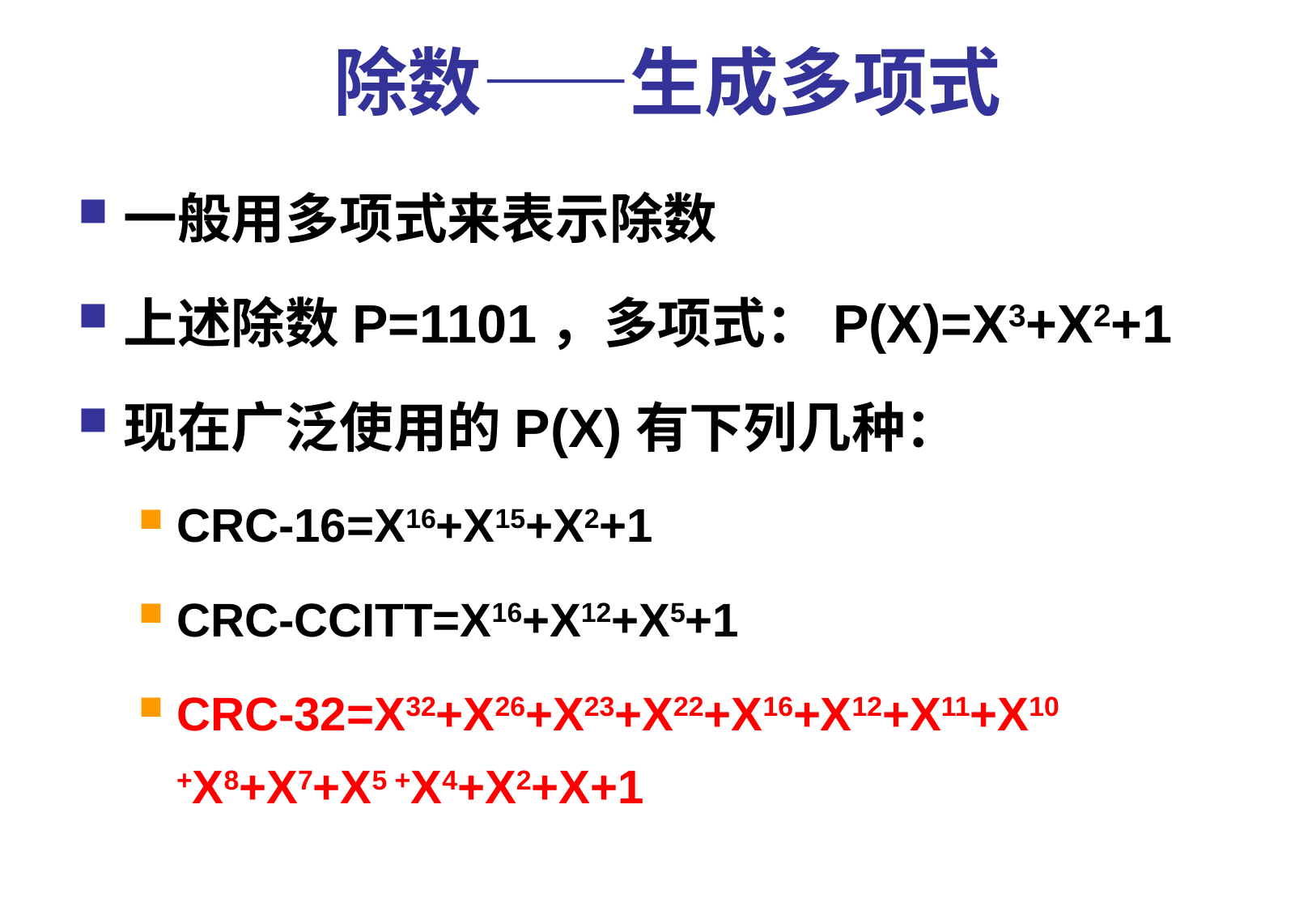

# 除数——生成多项式
一般用多项式来表示除数
上述除数P=1101，多项式：P(X)=X3+X2+1
现在广泛使用的P(X)有下列几种：
CRC-16=X16+X15+X2+1
CRC-CCITT=X16+X12+X5+1
CRC-32=X32+X26+X23+X22+X16+X12+X11+X10 +X8+X7+X5 +X4+X2+X+1